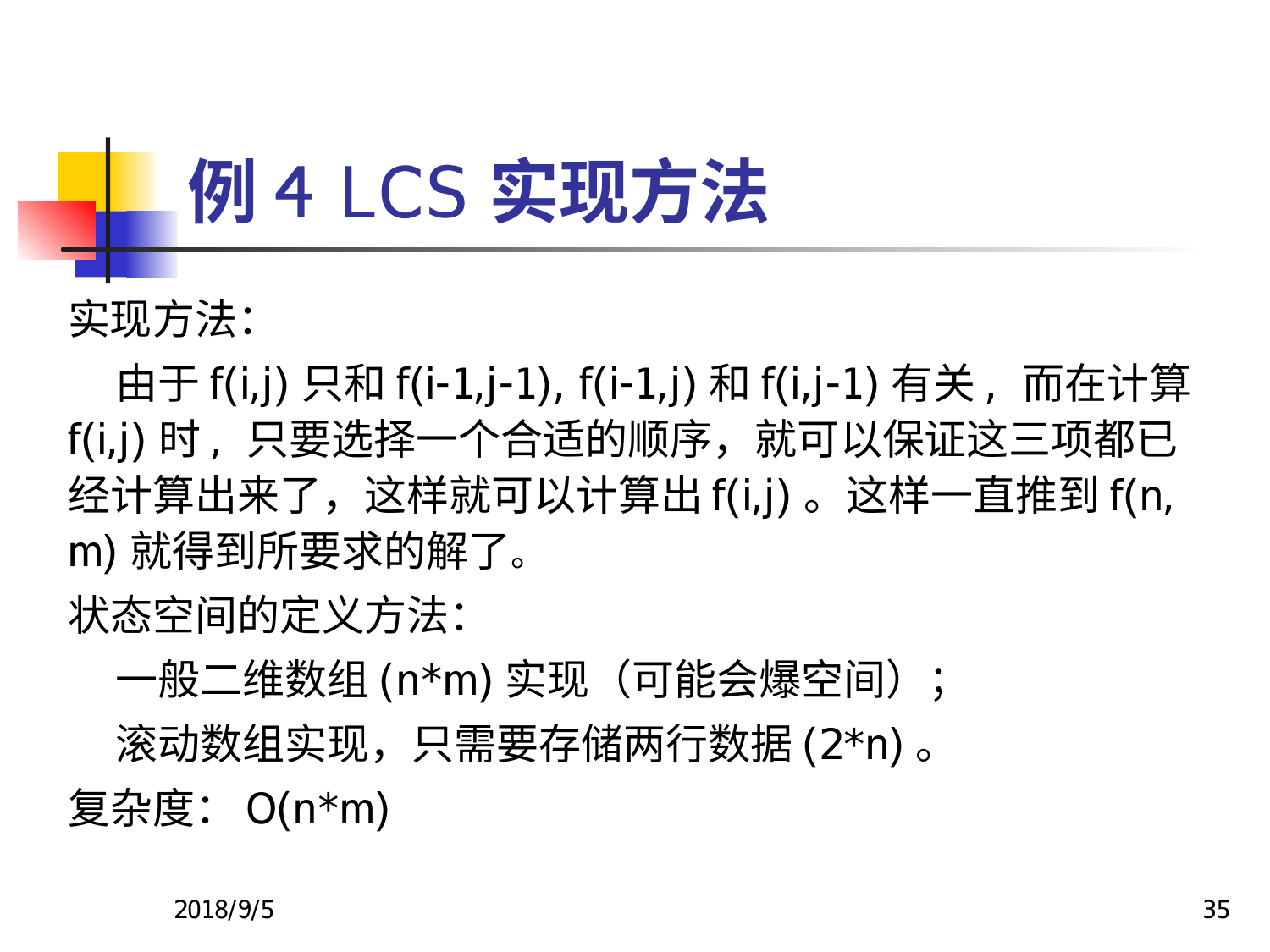

例4 LCS实现方法
实现方法：
    由于f(i,j)只和f(i-1,j-1), f(i-1,j)和f(i,j-1)有关, 而在计算f(i,j)时, 只要选择一个合适的顺序，就可以保证这三项都已经计算出来了，这样就可以计算出f(i,j)。这样一直推到f(n, m)就得到所要求的解了。
状态空间的定义方法：
    一般二维数组(n*m)实现（可能会爆空间）；
    滚动数组实现，只需要存储两行数据(2*n)。
复杂度：O(n*m)
2018/9/5
35